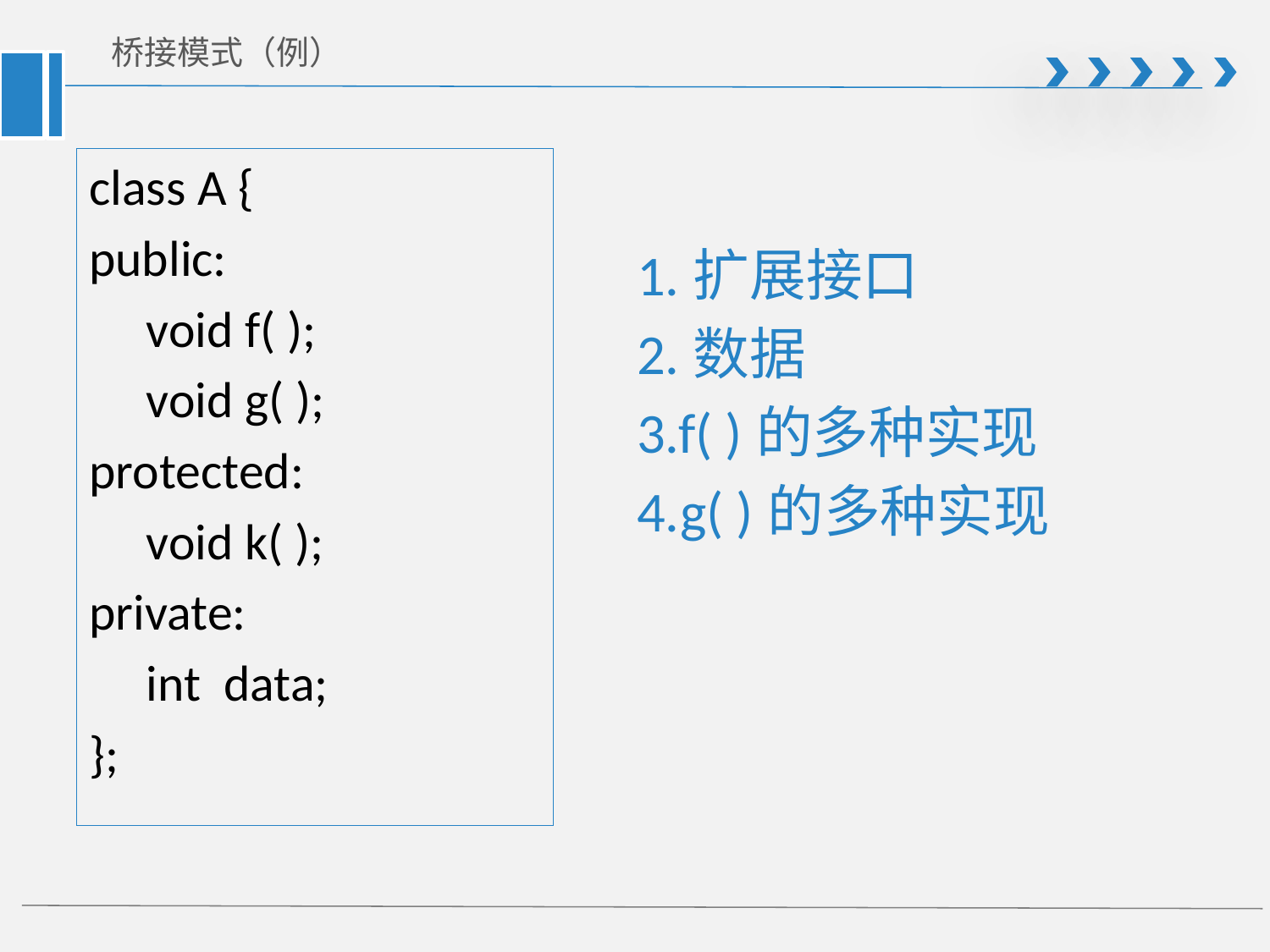

# 桥接模式（例）
class A {
public:
     void f( );
     void g( );
protected:
     void k( );
private:
     int  data;
};
1.扩展接口
2.数据
3.f( )的多种实现
4.g( )的多种实现